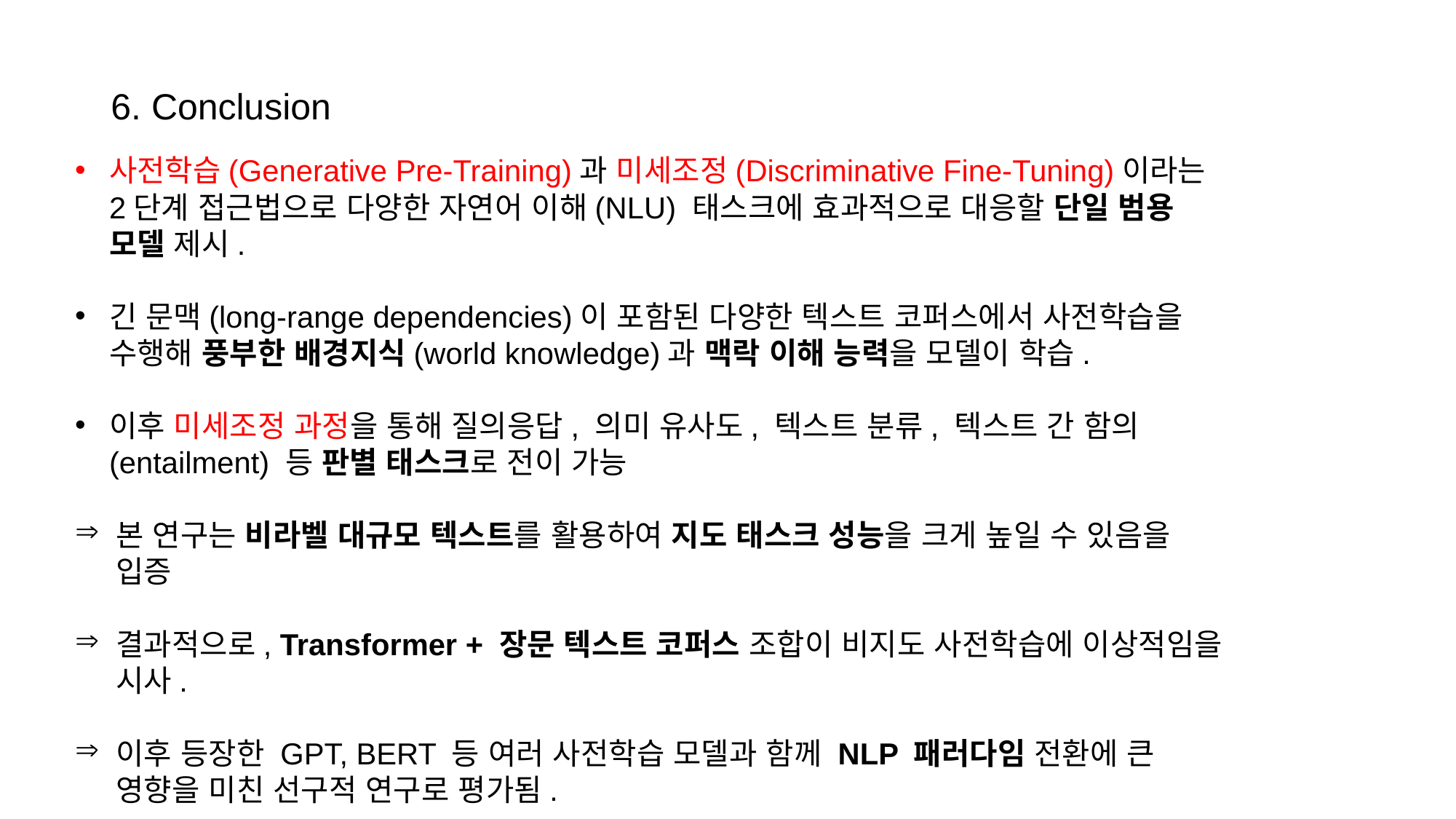

6. Conclusion
사전학습(Generative Pre-Training)과 미세조정(Discriminative Fine-Tuning)이라는 2단계 접근법으로 다양한 자연어 이해(NLU) 태스크에 효과적으로 대응할 단일 범용 모델 제시.

긴 문맥(long-range dependencies)이 포함된 다양한 텍스트 코퍼스에서 사전학습을 수행해 풍부한 배경지식(world knowledge)과 맥락 이해 능력을 모델이 학습.

이후 미세조정 과정을 통해 질의응답, 의미 유사도, 텍스트 분류, 텍스트 간 함의(entailment) 등 판별 태스크로 전이 가능

본 연구는 비라벨 대규모 텍스트를 활용하여 지도 태스크 성능을 크게 높일 수 있음을 입증

결과적으로, Transformer + 장문 텍스트 코퍼스 조합이 비지도 사전학습에 이상적임을 시사.

이후 등장한 GPT, BERT 등 여러 사전학습 모델과 함께 NLP 패러다임 전환에 큰 영향을 미친 선구적 연구로 평가됨.